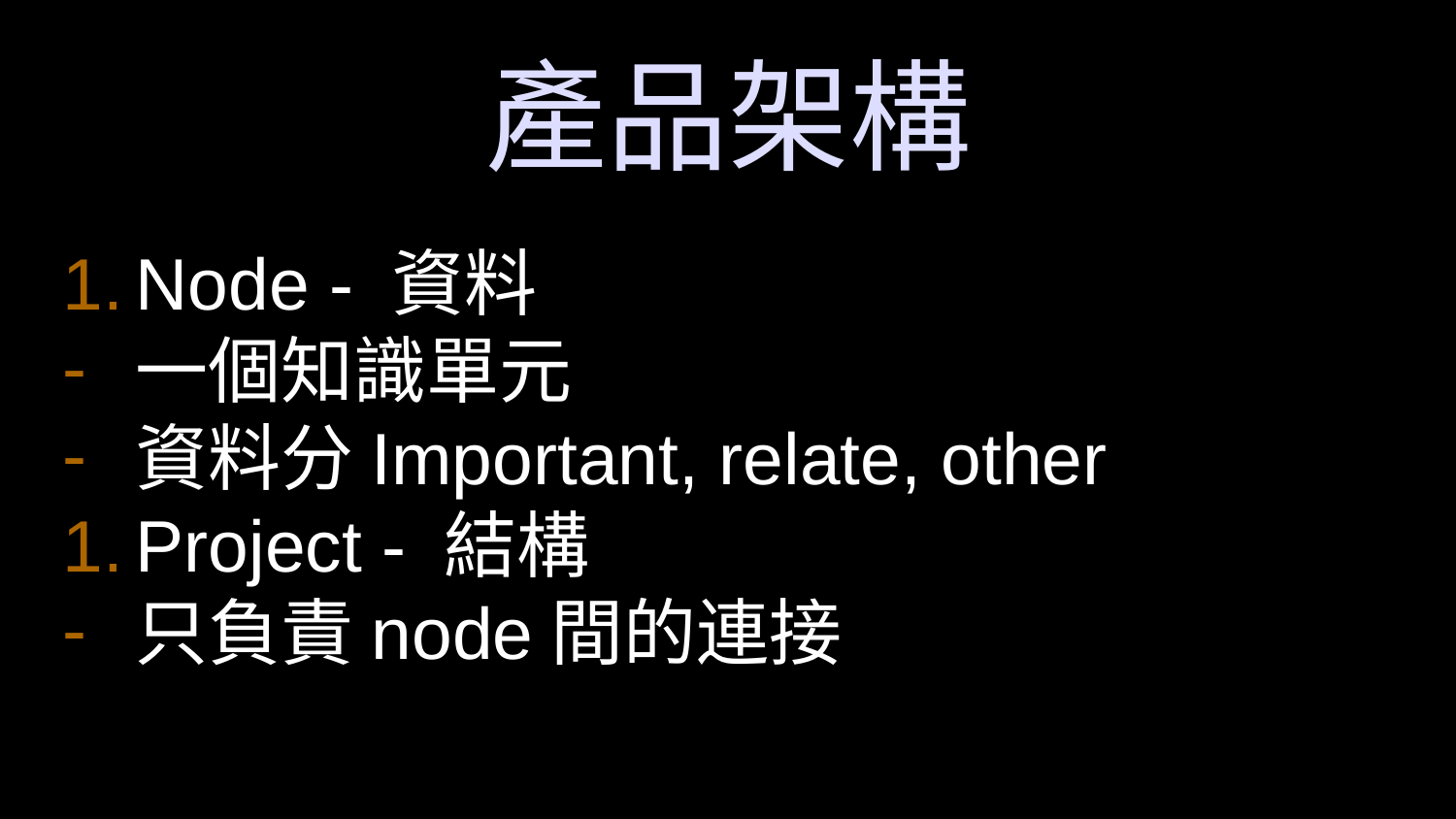

產品架構
# Node - 資料
一個知識單元
資料分Important, relate, other
Project - 結構
只負責node間的連接